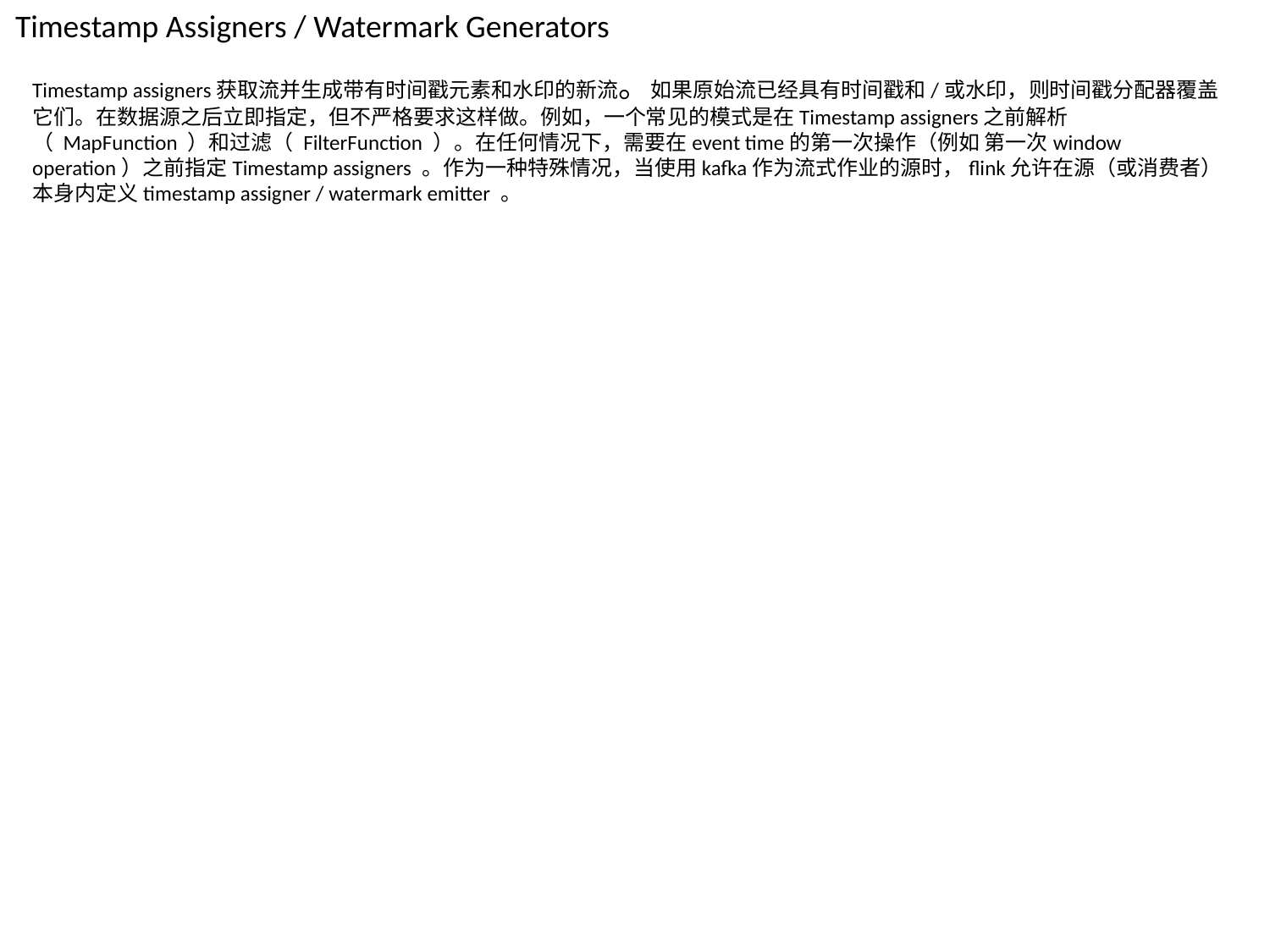

Timestamp Assigners / Watermark Generators
Timestamp assigners获取流并生成带有时间戳元素和水印的新流。如果原始流已经具有时间戳和/或水印，则时间戳分配器覆盖它们。在数据源之后立即指定，但不严格要求这样做。例如，一个常见的模式是在Timestamp assigners之前解析（ MapFunction ）和过滤（ FilterFunction ）。在任何情况下，需要在event time的第一次操作（例如 第一次window operation）之前指定Timestamp assigners 。作为一种特殊情况，当使用kafka作为流式作业的源时，flink允许在源（或消费者）本身内定义timestamp assigner / watermark emitter 。